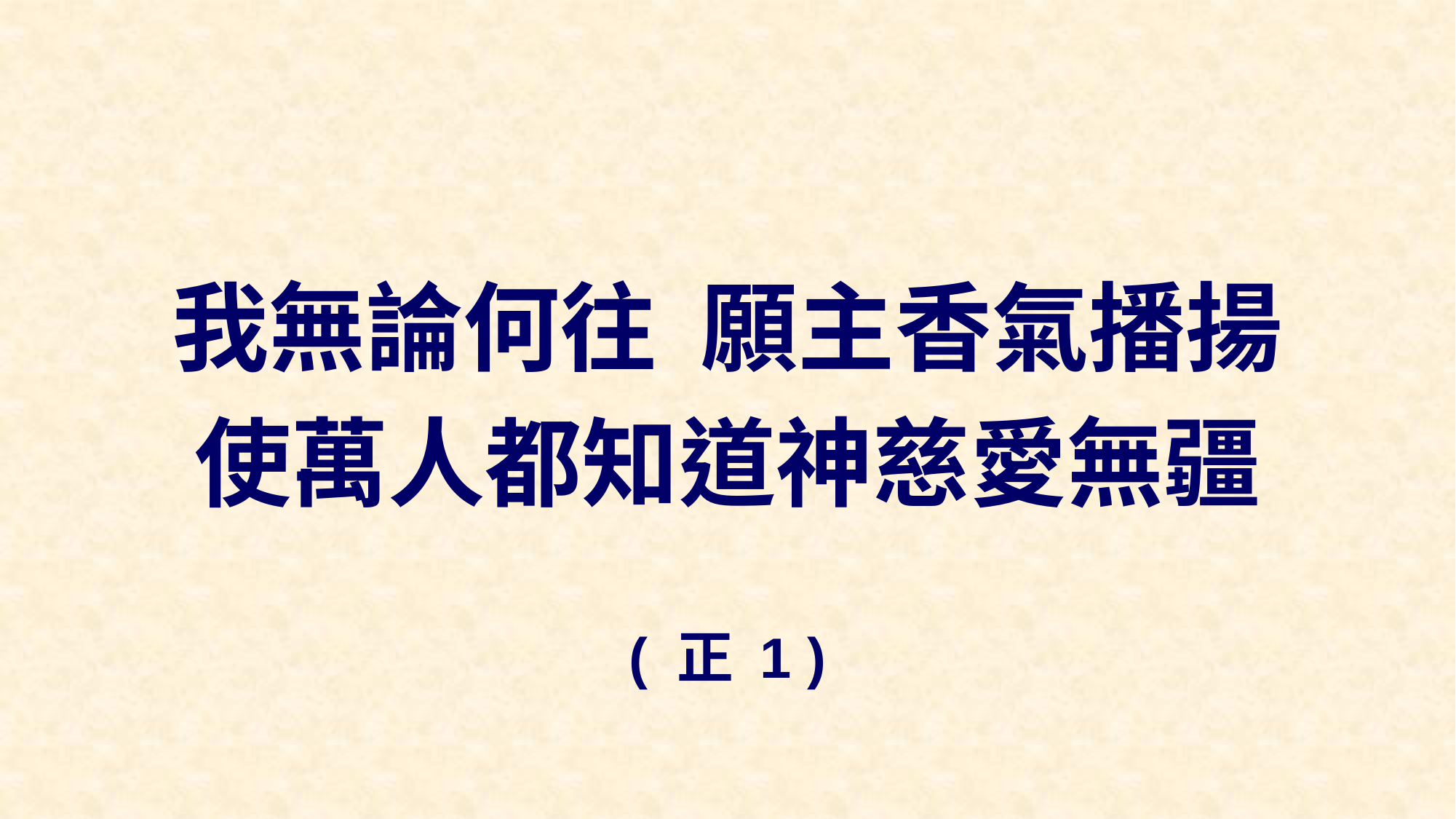

我無論何往  願主香氣播揚
使萬人都知道神慈愛無疆
( 正 1 )